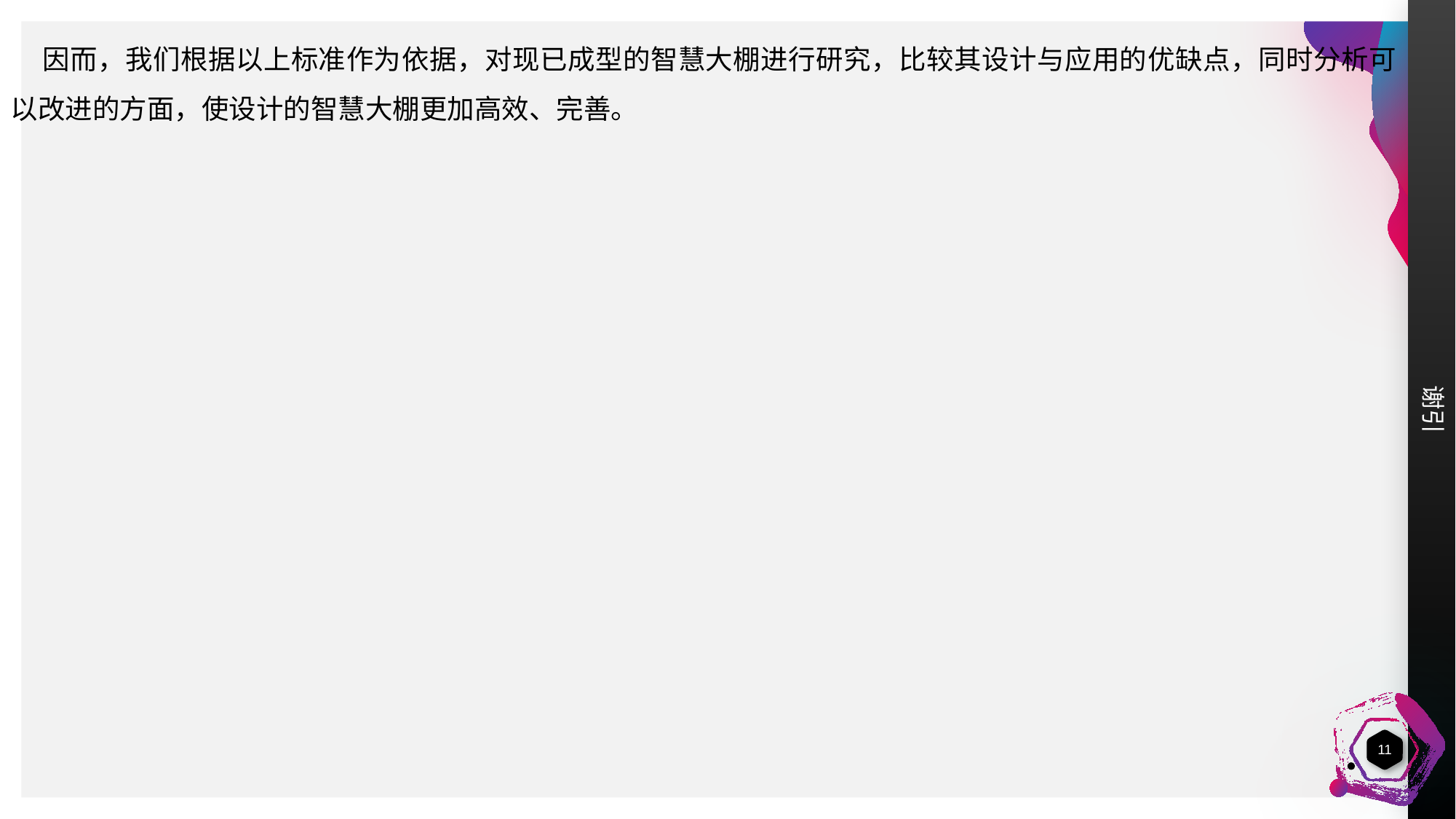

因而，我们根据以上标准作为依据，对现已成型的智慧大棚进行研究，比较其设计与应用的优缺点，同时分析可以改进的方面，使设计的智慧大棚更加高效、完善。
11